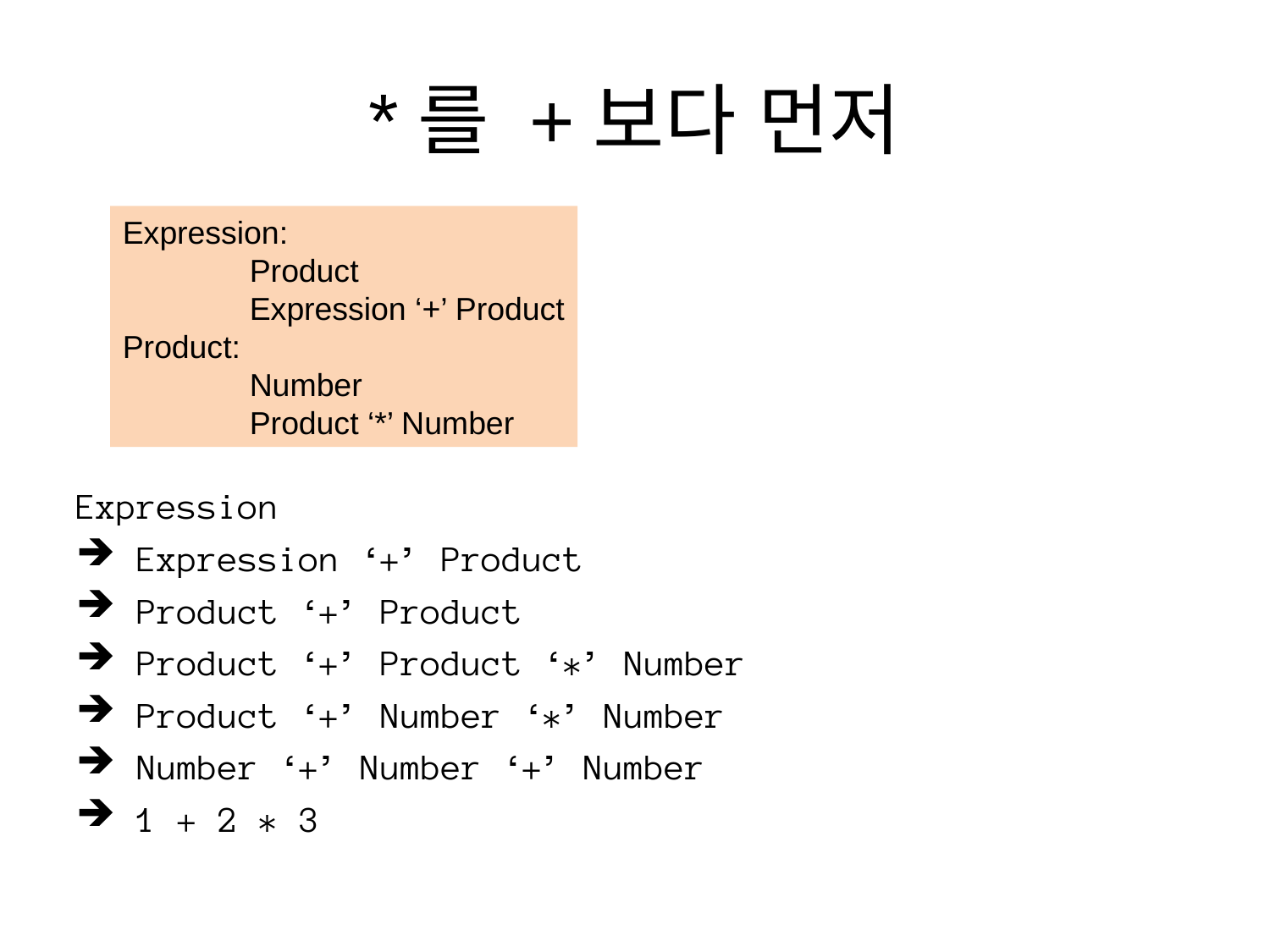

# *를 +보다 먼저
Expression:
	Product
	Expression ‘+’ Product
Product:
	Number
	Product ‘*’ Number
Expression
 Expression ‘+’ Product
 Product ‘+’ Product
 Product ‘+’ Product ‘*’ Number
 Product ‘+’ Number ‘*’ Number
 Number ‘+’ Number ‘+’ Number
 1 + 2 * 3